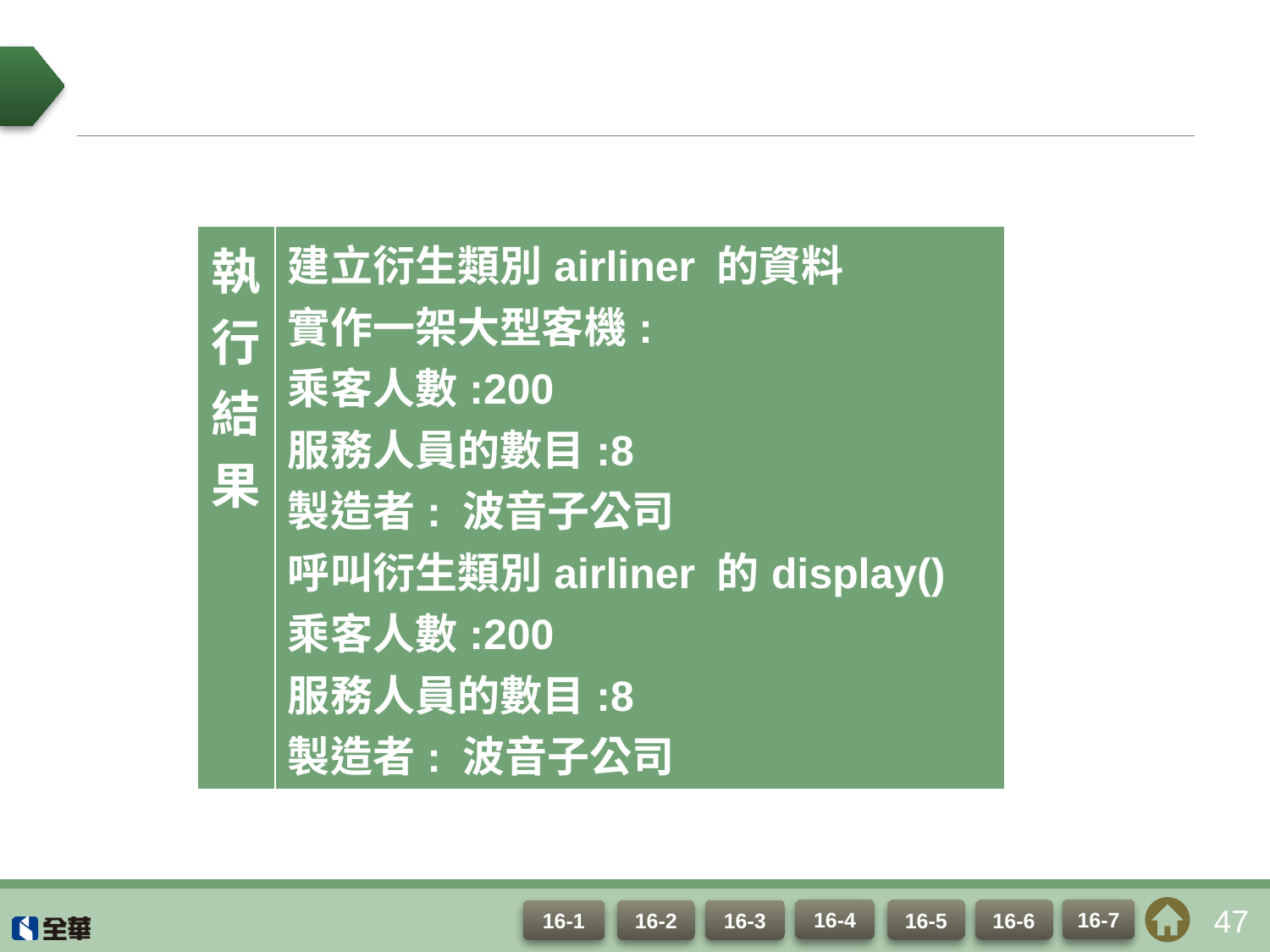

#

| 執 行 結 果 | 建立衍生類別airliner 的資料 實作一架大型客機: 乘客人數:200 服務人員的數目:8 製造者: 波音子公司 呼叫衍生類別airliner 的display() 乘客人數:200 服務人員的數目:8 製造者: 波音子公司 |
| --- | --- |
47